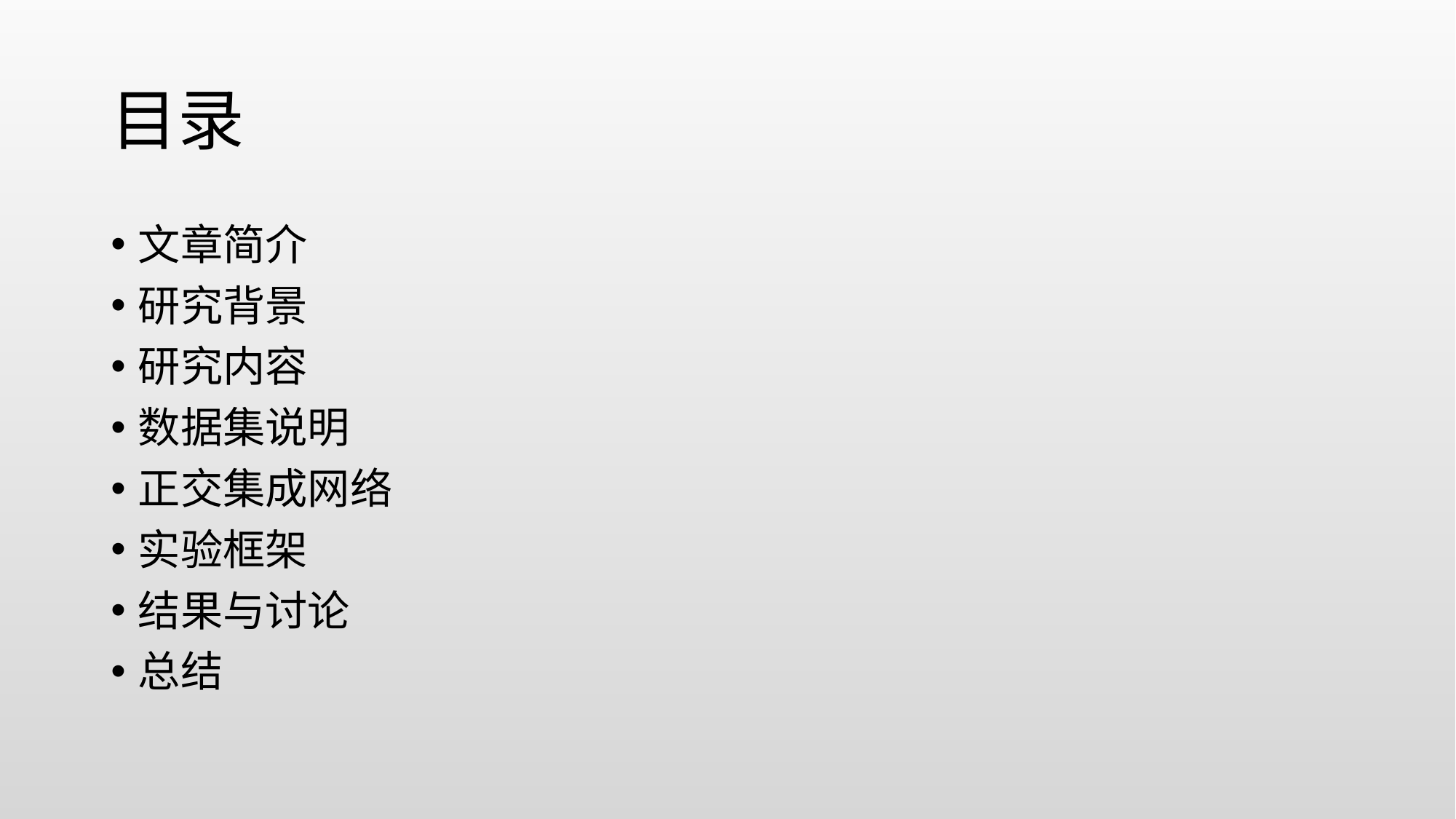

# 目录
文章简介
研究背景
研究内容
数据集说明
正交集成网络
实验框架
结果与讨论
总结